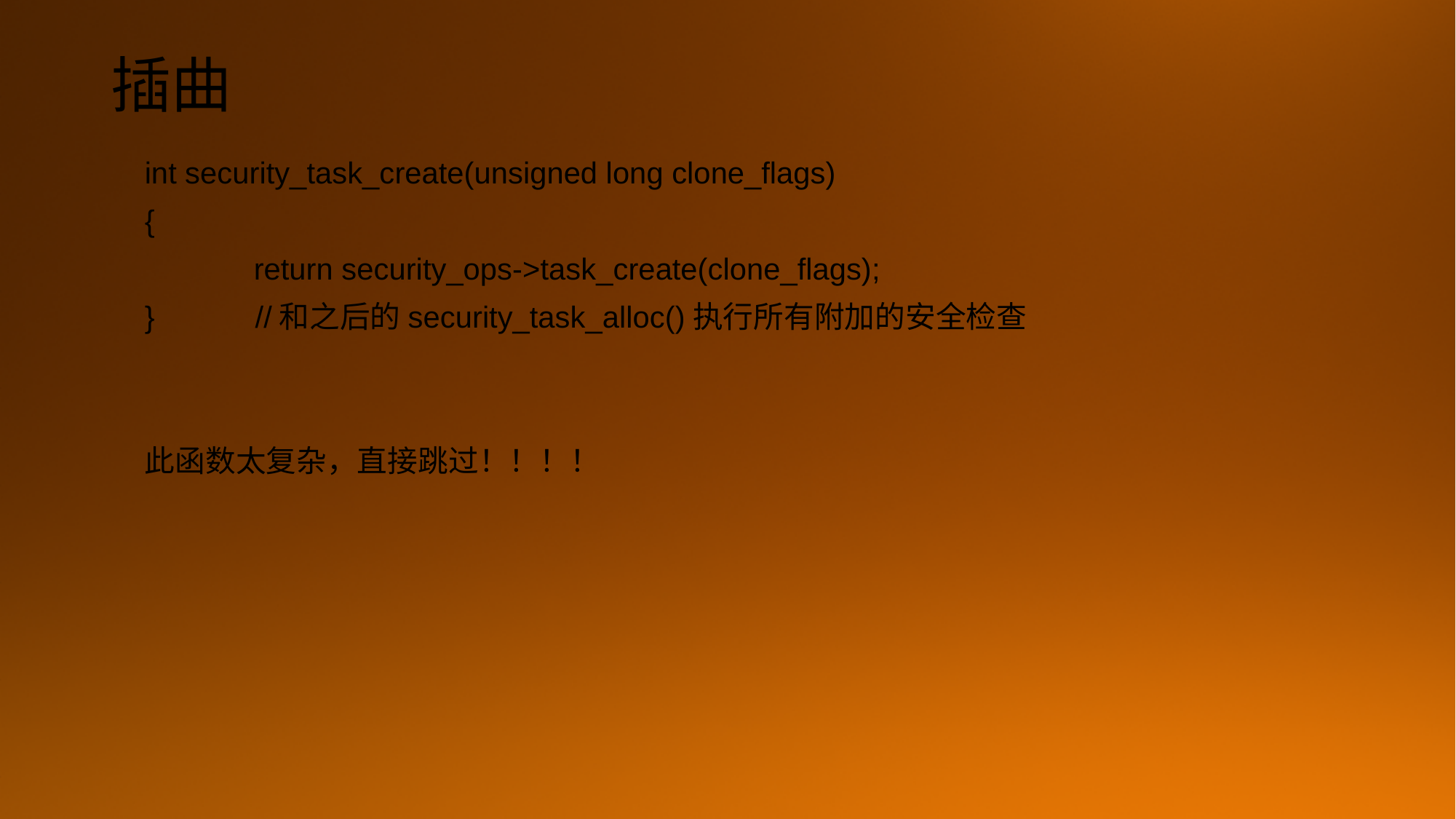

# 插曲
int security_task_create(unsigned long clone_flags)
{
	return security_ops->task_create(clone_flags);
}            //和之后的security_task_alloc()执行所有附加的安全检查

此函数太复杂，直接跳过！！！！